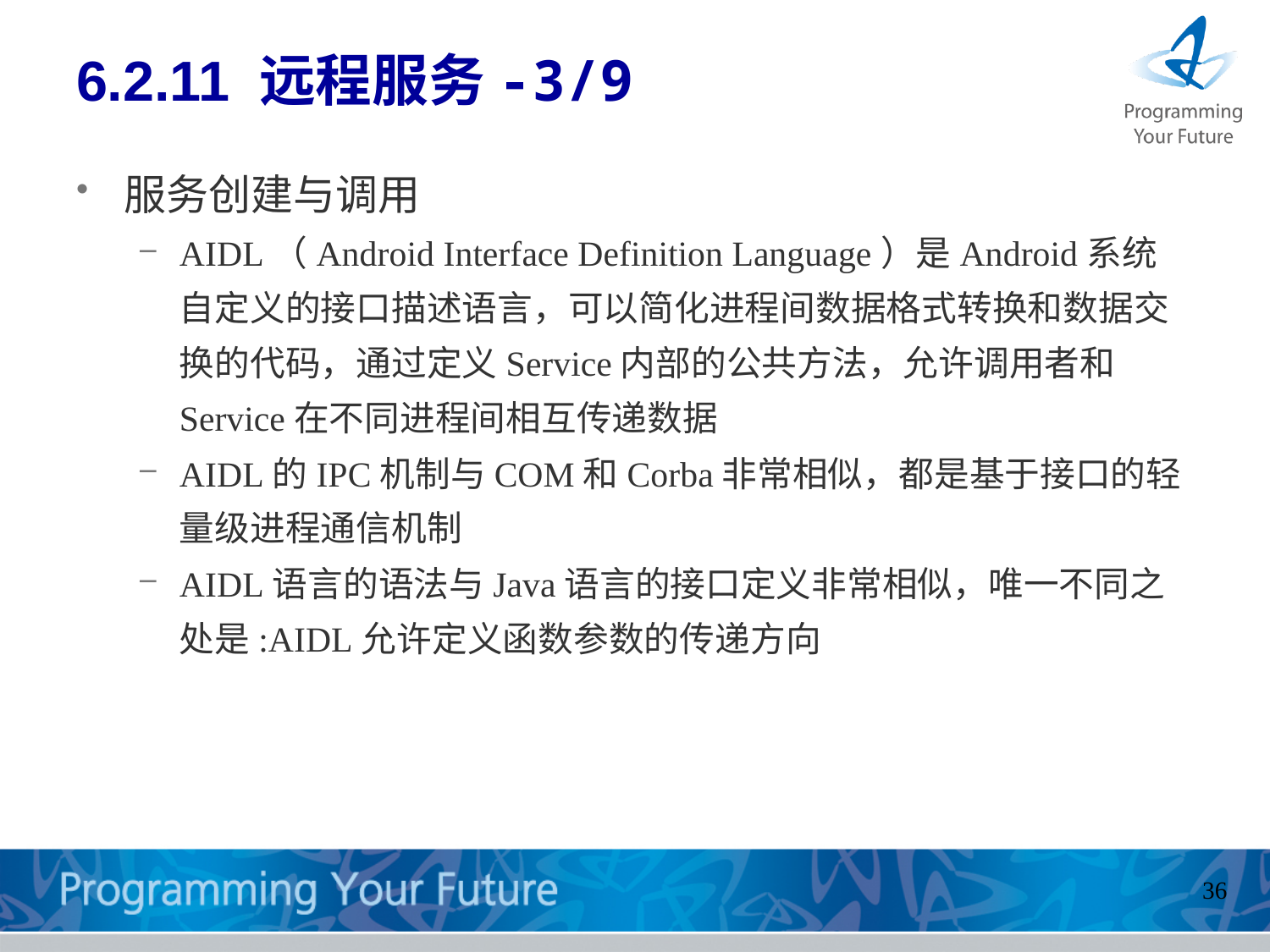

# 6.2.11 远程服务-3/9
服务创建与调用
AIDL（Android Interface Definition Language）是Android系统自定义的接口描述语言，可以简化进程间数据格式转换和数据交换的代码，通过定义Service内部的公共方法，允许调用者和Service在不同进程间相互传递数据
AIDL的IPC机制与COM和Corba非常相似，都是基于接口的轻量级进程通信机制
AIDL语言的语法与Java语言的接口定义非常相似，唯一不同之处是:AIDL允许定义函数参数的传递方向